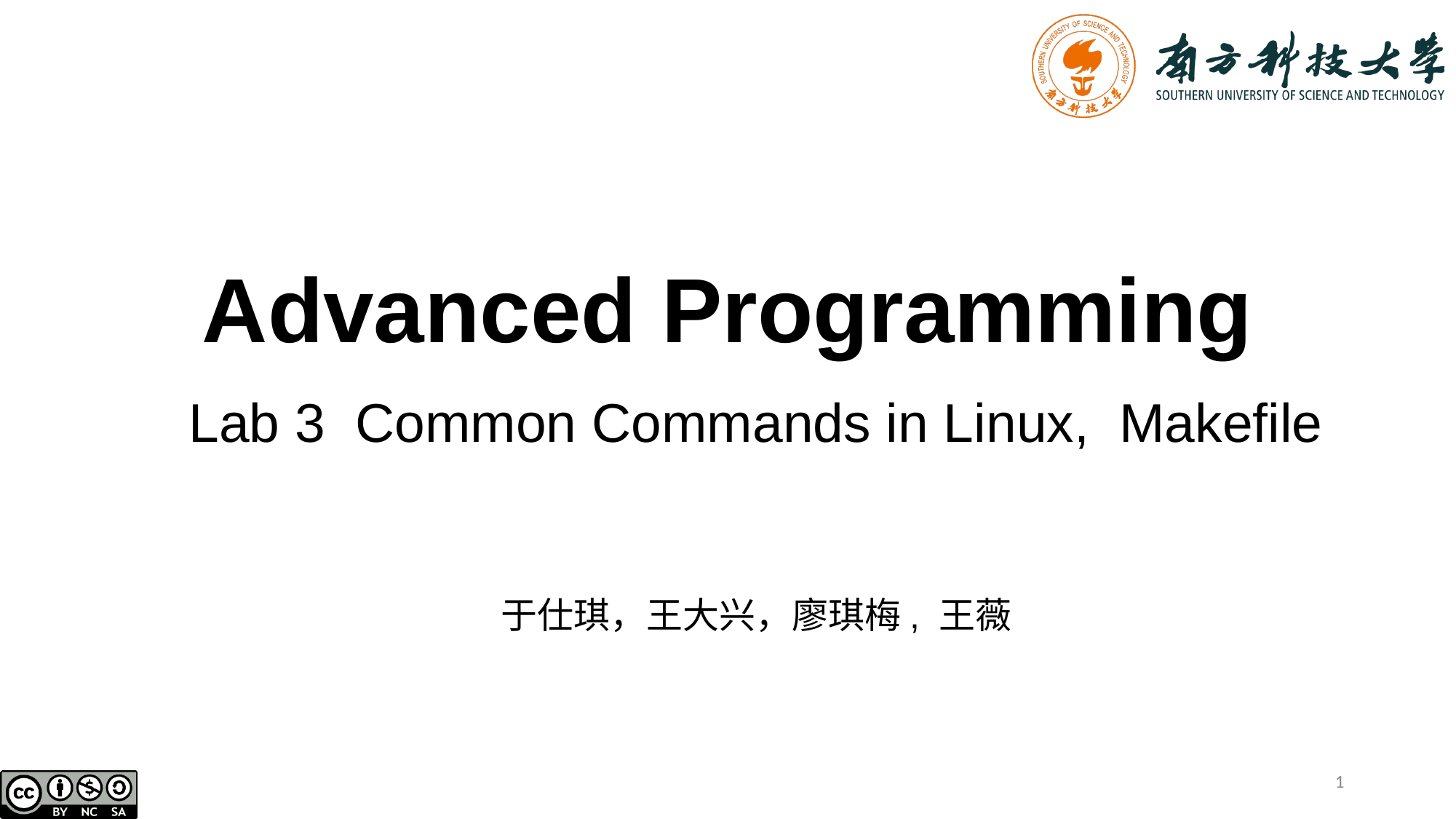

# Advanced Programming
Lab 3  Common Commands in Linux,  Makefile

于仕琪，王大兴，廖琪梅, 王薇

1